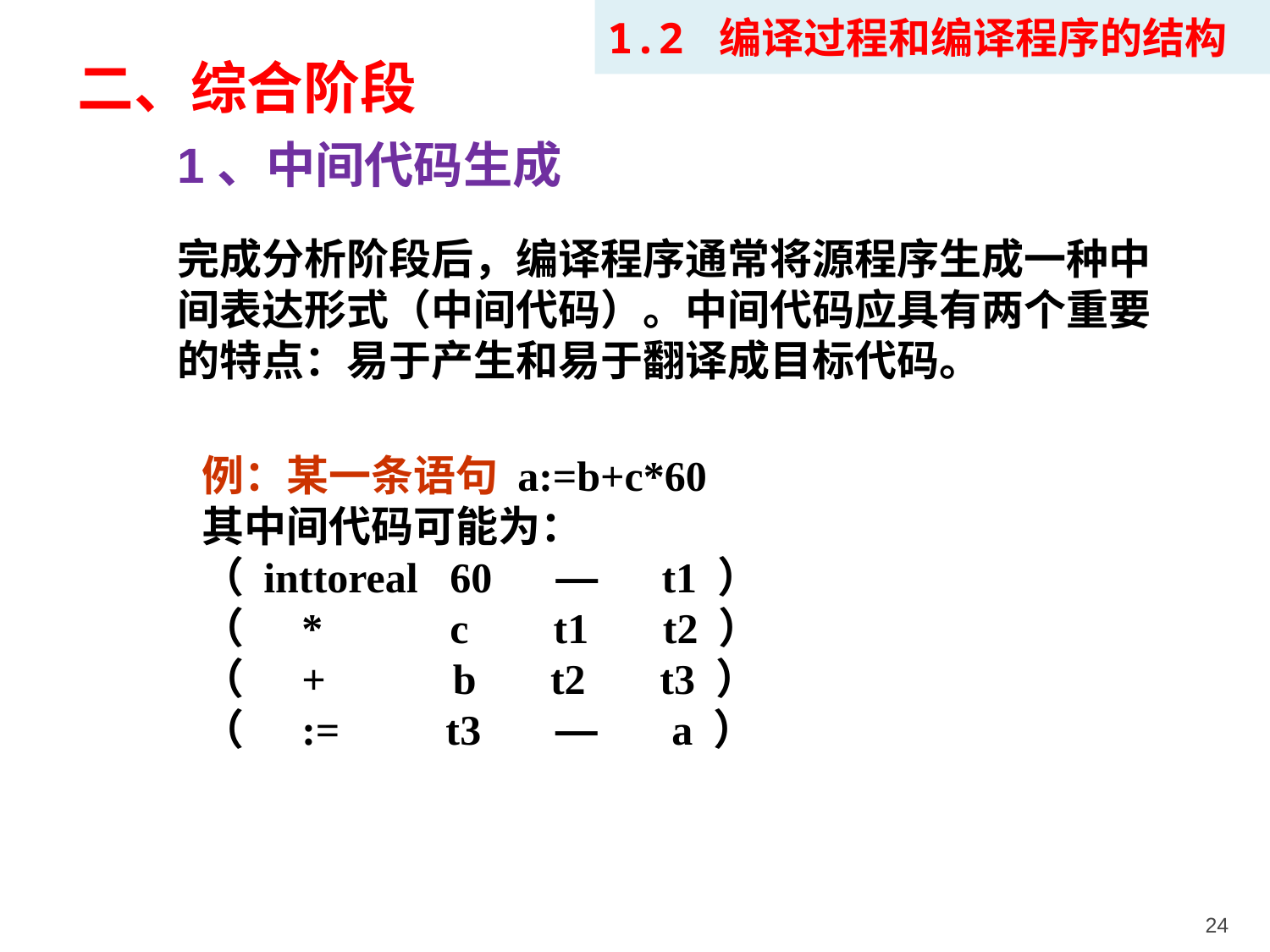

1.2 编译过程和编译程序的结构
二、综合阶段
1、中间代码生成
完成分析阶段后，编译程序通常将源程序生成一种中间表达形式（中间代码）。中间代码应具有两个重要的特点：易于产生和易于翻译成目标代码。
例：某一条语句 a:=b+c*60
其中间代码可能为：
（ inttoreal   60      —      t1 ）
（     *            c        t1       t2 ）
（     +            b       t2       t3 ）
（     :=          t3       —       a ）
24